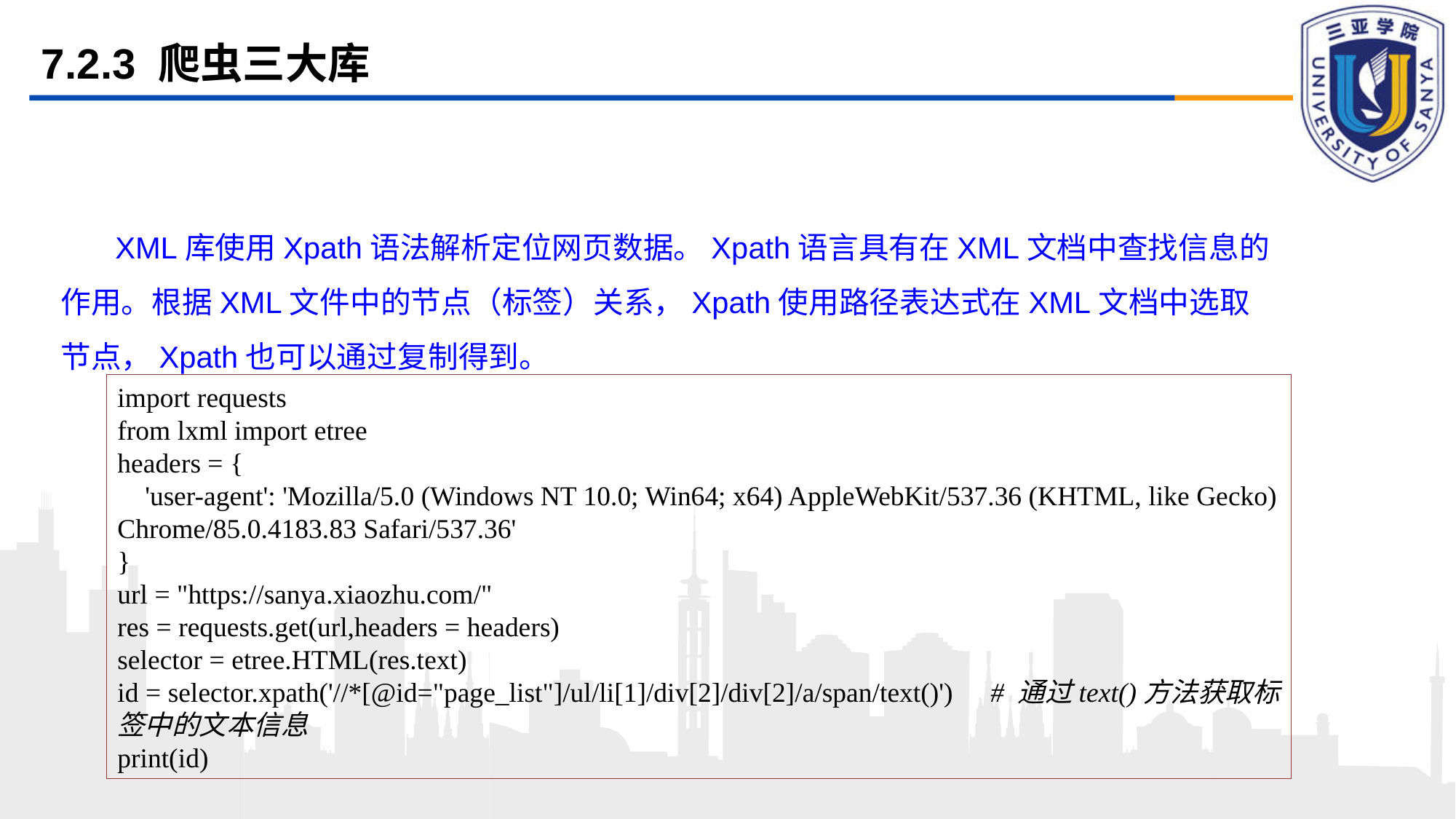

# 7.2.3 爬虫三大库
XML库使用Xpath语法解析定位网页数据。Xpath语言具有在XML文档中查找信息的作用。根据XML文件中的节点（标签）关系，Xpath使用路径表达式在XML文档中选取节点，Xpath也可以通过复制得到。
import requests
from lxml import etree
headers = {
    'user-agent': 'Mozilla/5.0 (Windows NT 10.0; Win64; x64) AppleWebKit/537.36 (KHTML, like Gecko) Chrome/85.0.4183.83 Safari/537.36'
}
url = "https://sanya.xiaozhu.com/"
res = requests.get(url,headers = headers)
selector = etree.HTML(res.text)
id = selector.xpath('//*[@id="page_list"]/ul/li[1]/div[2]/div[2]/a/span/text()')	# 通过text()方法获取标签中的文本信息
print(id)